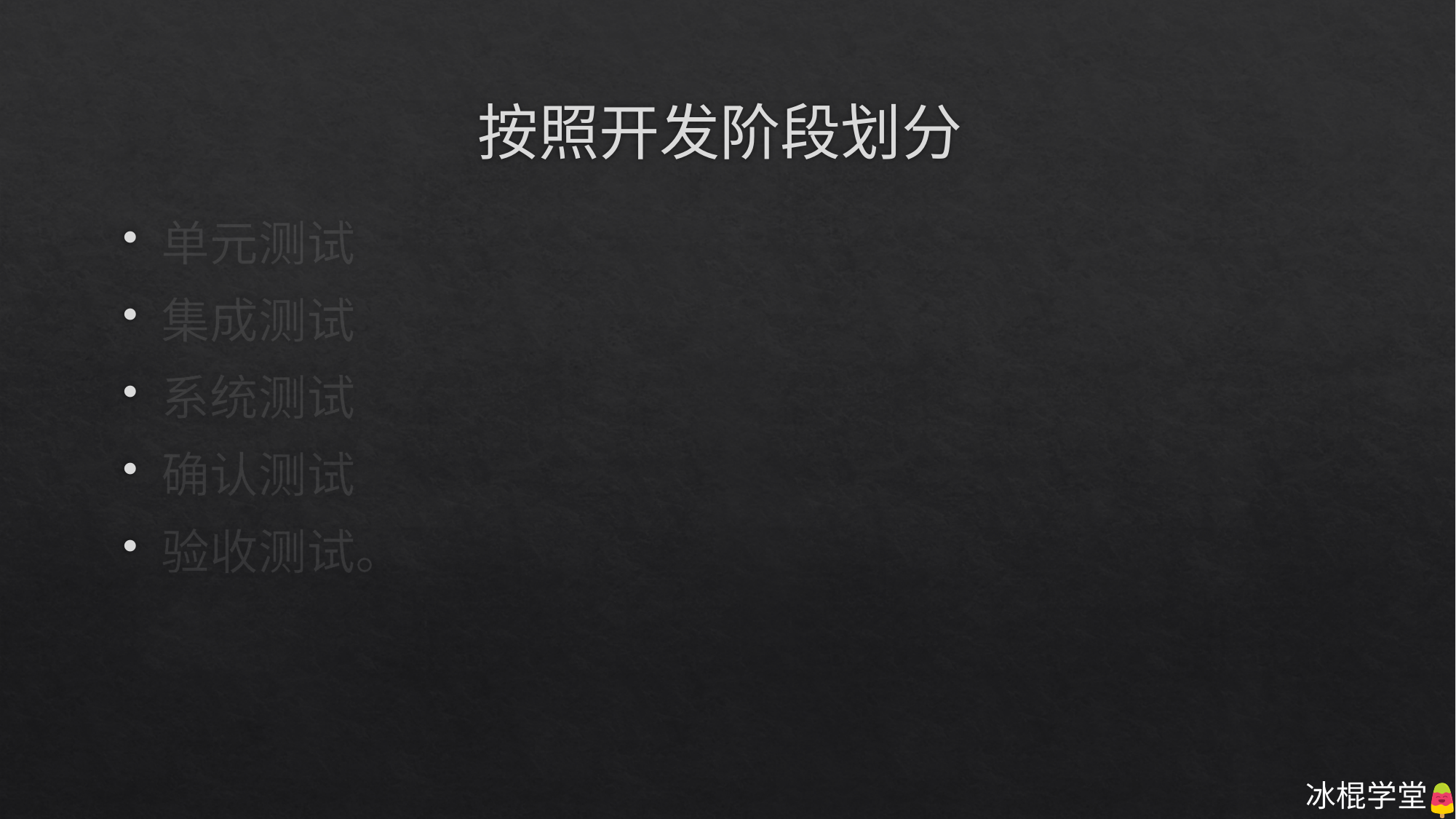

# 按照开发阶段划分
单元测试
集成测试
系统测试
确认测试
验收测试。